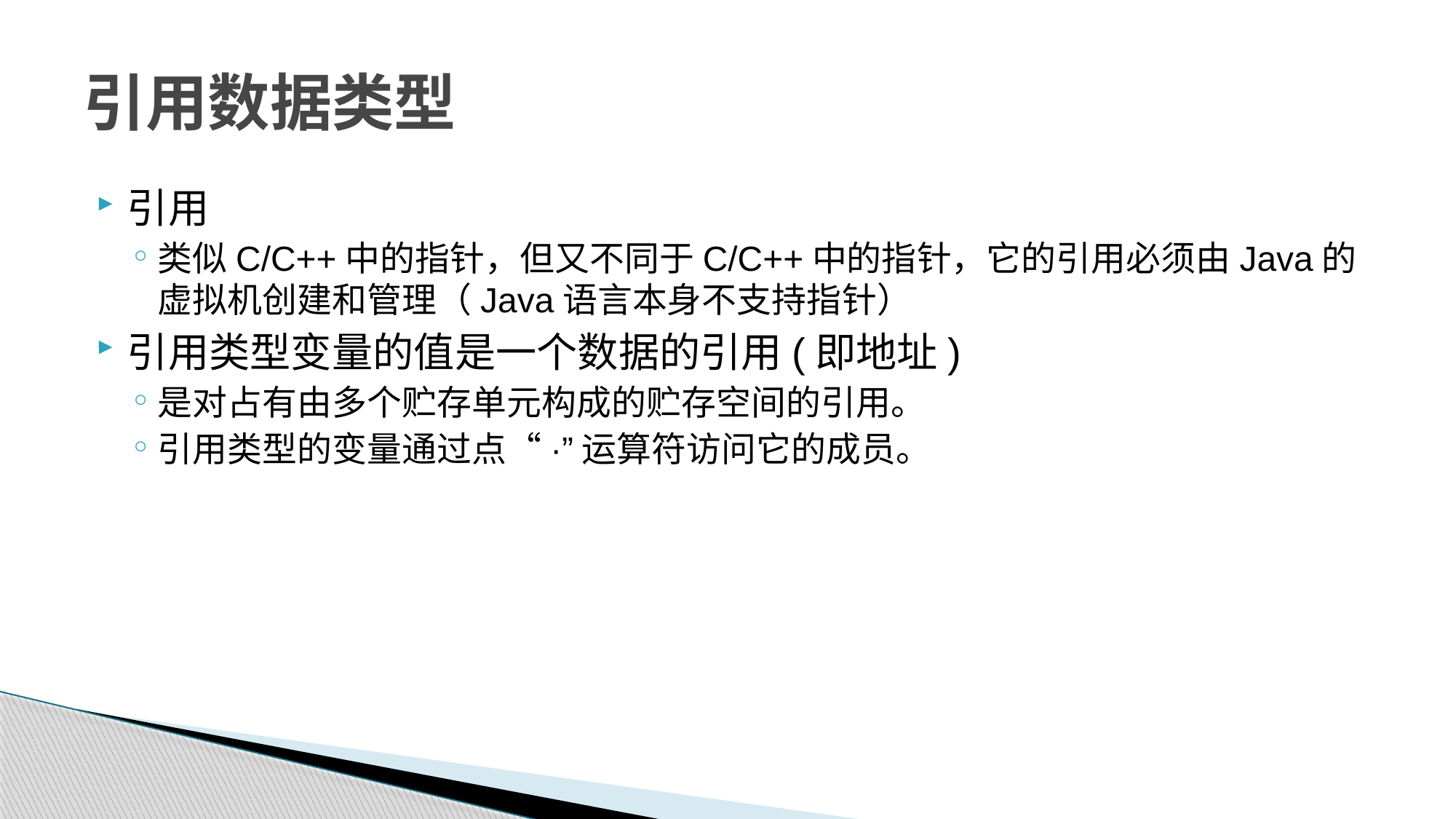

# 引用数据类型
引用
类似C/C++中的指针，但又不同于C/C++中的指针，它的引用必须由Java的虚拟机创建和管理（Java语言本身不支持指针）
引用类型变量的值是一个数据的引用(即地址)
是对占有由多个贮存单元构成的贮存空间的引用。
引用类型的变量通过点“·”运算符访问它的成员。